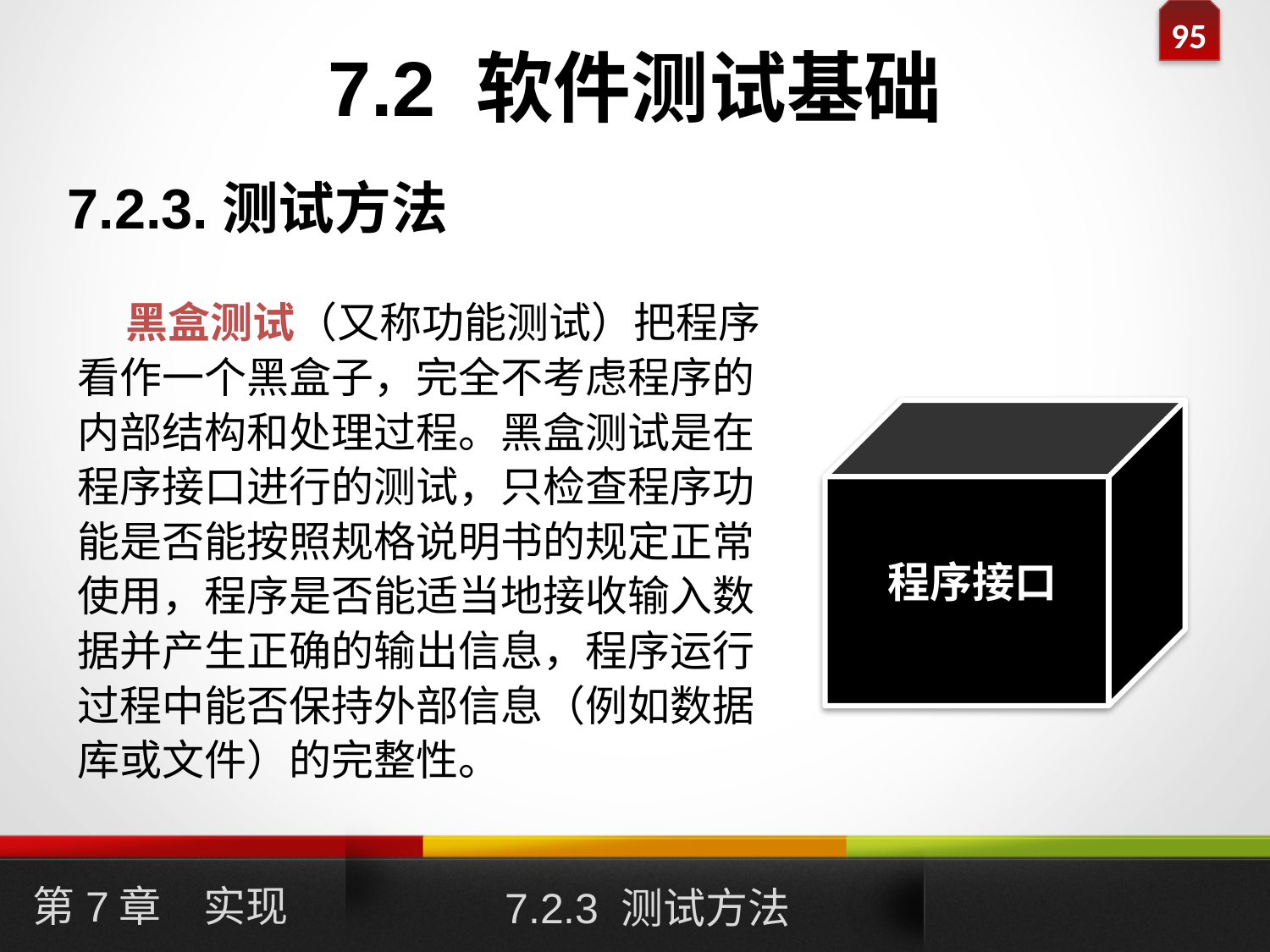

# 7.2 软件测试基础
7.2.3.测试方法
    黑盒测试（又称功能测试）把程序看作一个黑盒子，完全不考虑程序的内部结构和处理过程。黑盒测试是在程序接口进行的测试，只检查程序功能是否能按照规格说明书的规定正常使用，程序是否能适当地接收输入数据并产生正确的输出信息，程序运行过程中能否保持外部信息（例如数据库或文件）的完整性。

程序接口
第7章　实现
7.2.3 测试方法